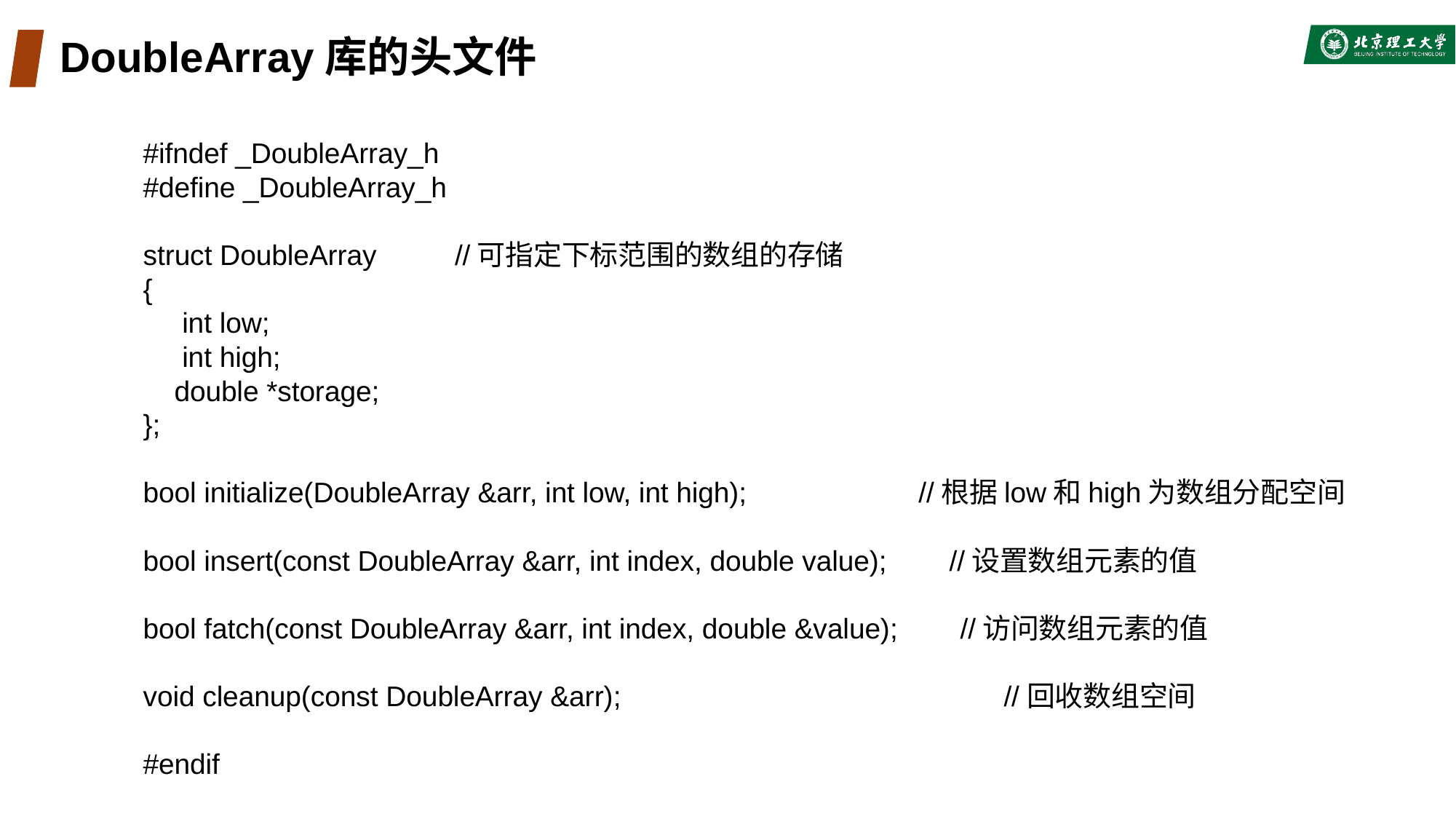

# DoubleArray库的头文件
#ifndef _DoubleArray_h
#define _DoubleArray_h

struct DoubleArray          //可指定下标范围的数组的存储
{
     int low;
     int high;
    double *storage;
};

bool initialize(DoubleArray &arr, int low, int high);                      //根据low和high为数组分配空间

bool insert(const DoubleArray &arr, int index, double value);        //设置数组元素的值

bool fatch(const DoubleArray &arr, int index, double &value);        //访问数组元素的值

void cleanup(const DoubleArray &arr);                                                 //回收数组空间

#endif